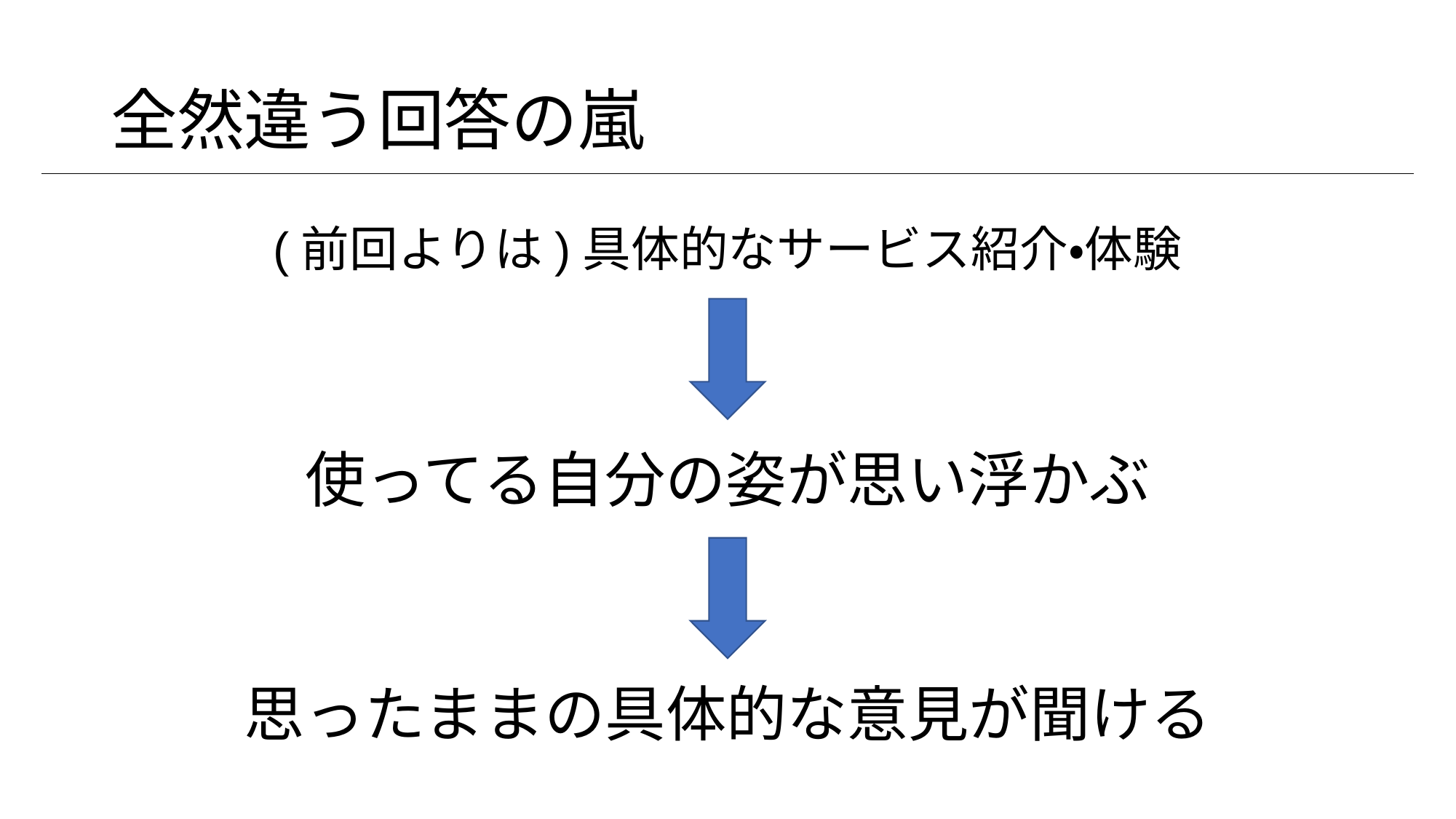

# 全然違う回答の嵐
(前回よりは)具体的なサービス紹介・体験

使ってる自分の姿が思い浮かぶ

思ったままの具体的な意見が聞ける